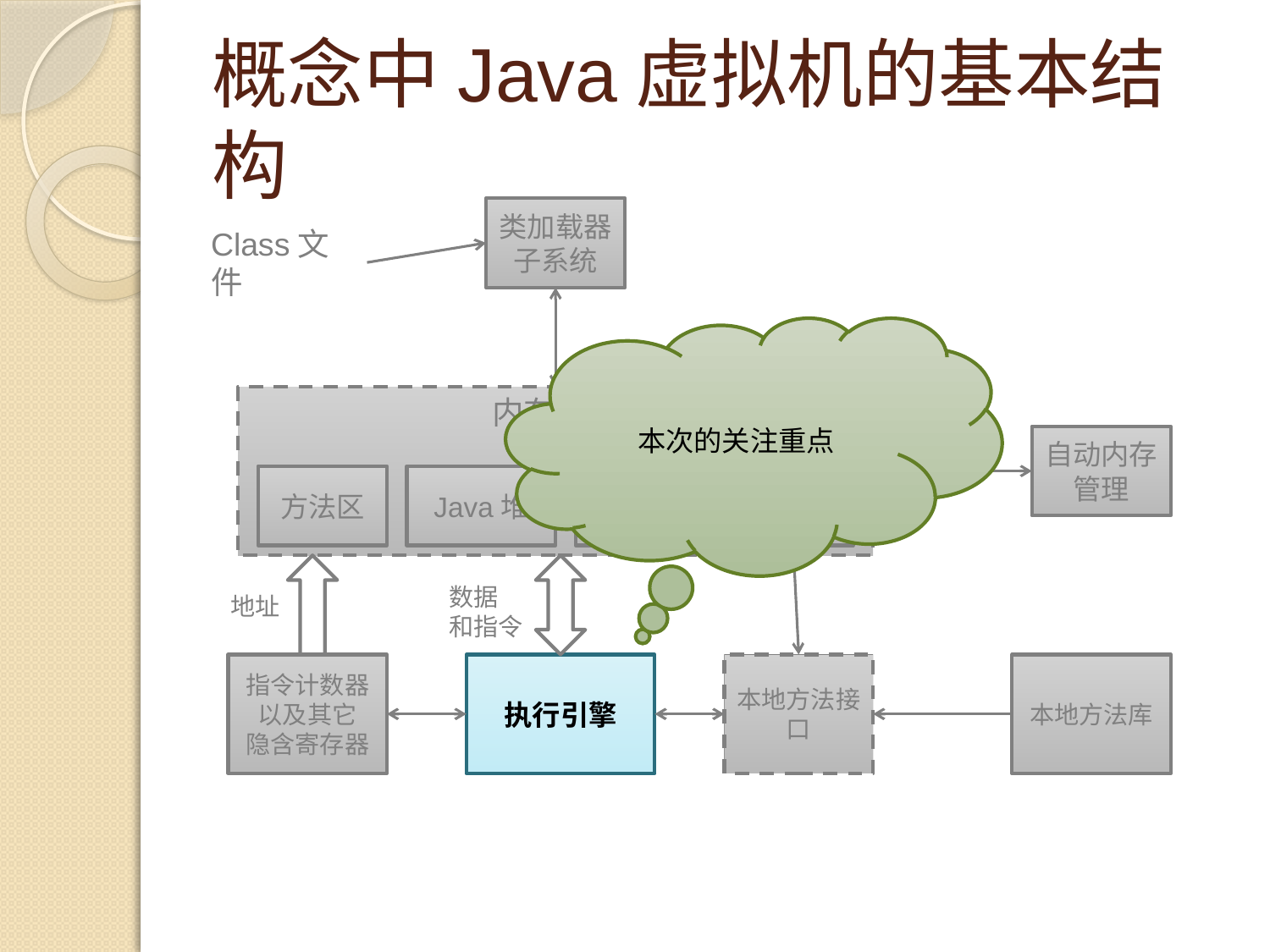

# 概念中Java虚拟机的基本结构
类加载器
子系统
Class文件
本次的关注重点
内存空间
自动内存管理
方法区
Java堆
Java栈
本地
方法栈

数据
和指令
地址
指令计数器
以及其它
隐含寄存器
执行引擎
本地方法接口
本地方法库